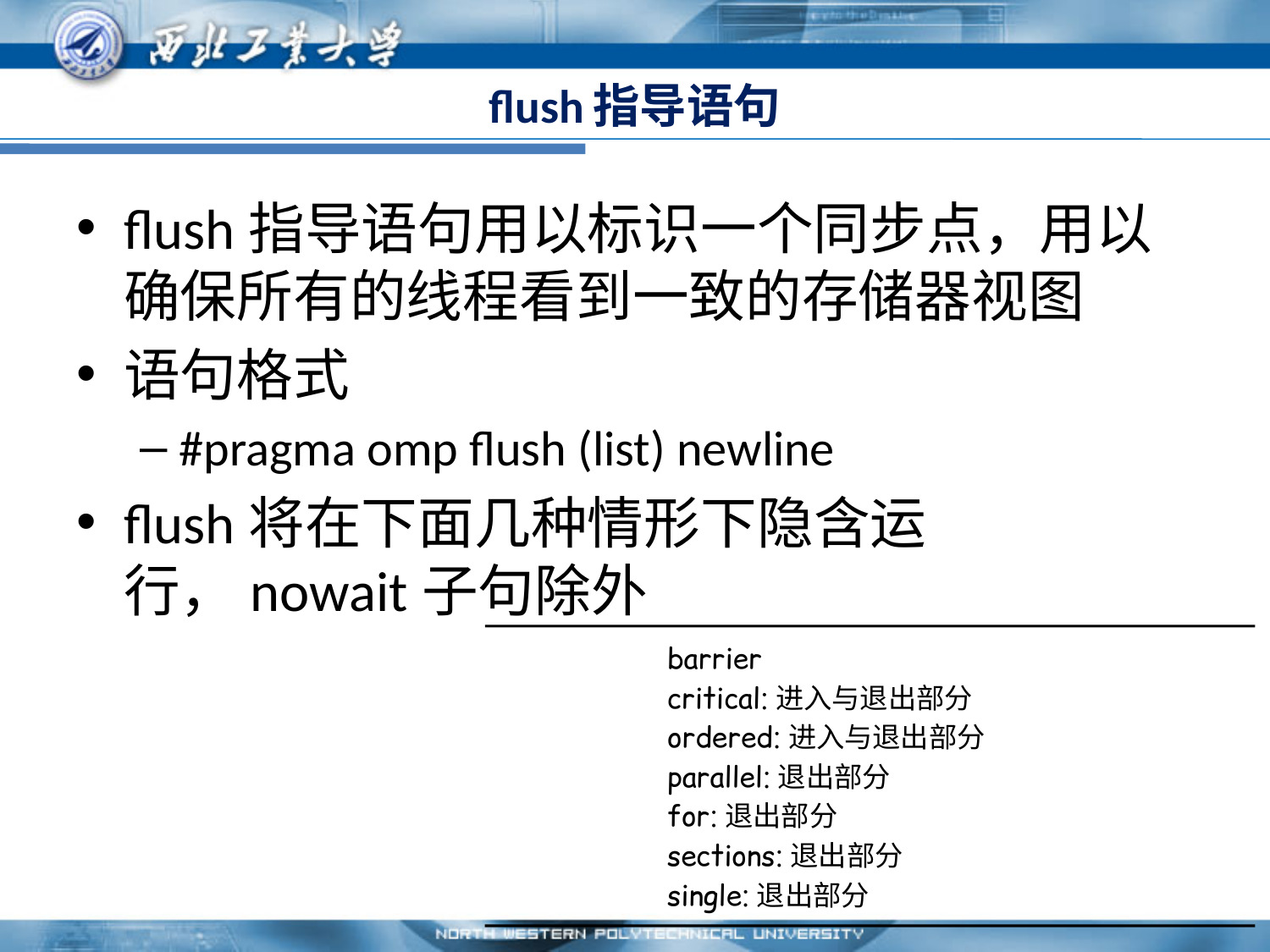

# flush指导语句
flush指导语句用以标识一个同步点，用以确保所有的线程看到一致的存储器视图
语句格式
#pragma omp flush (list) newline
flush将在下面几种情形下隐含运行，nowait子句除外

barrier
critical:进入与退出部分
ordered:进入与退出部分
parallel:退出部分
for:退出部分
sections:退出部分
single:退出部分